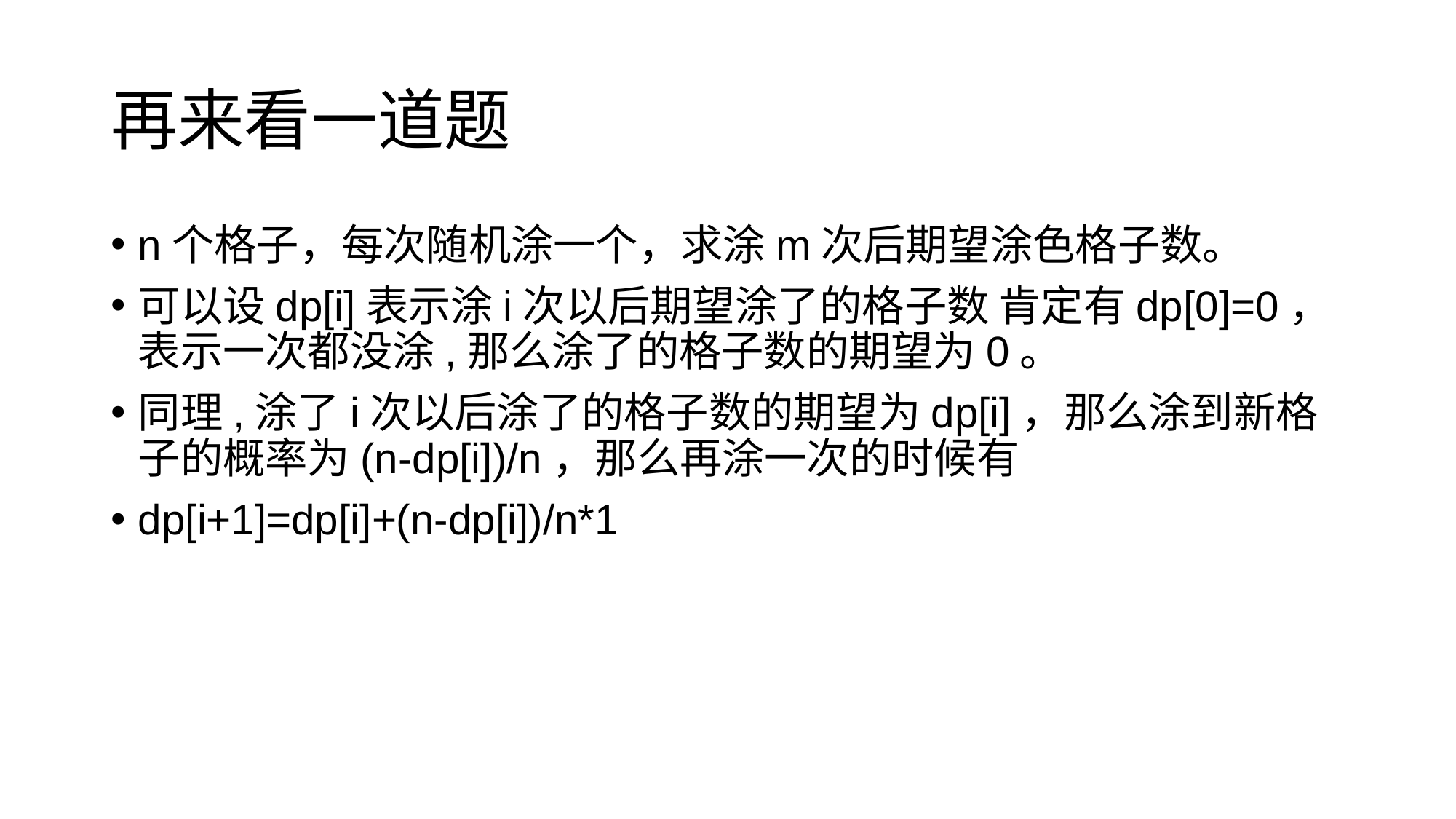

# 再来看一道题
n个格子，每次随机涂一个，求涂m次后期望涂色格子数。
可以设dp[i]表示涂i次以后期望涂了的格子数 肯定有dp[0]=0，表示一次都没涂,那么涂了的格子数的期望为0。
同理,涂了i次以后涂了的格子数的期望为dp[i]，那么涂到新格子的概率为(n-dp[i])/n，那么再涂一次的时候有
dp[i+1]=dp[i]+(n-dp[i])/n*1